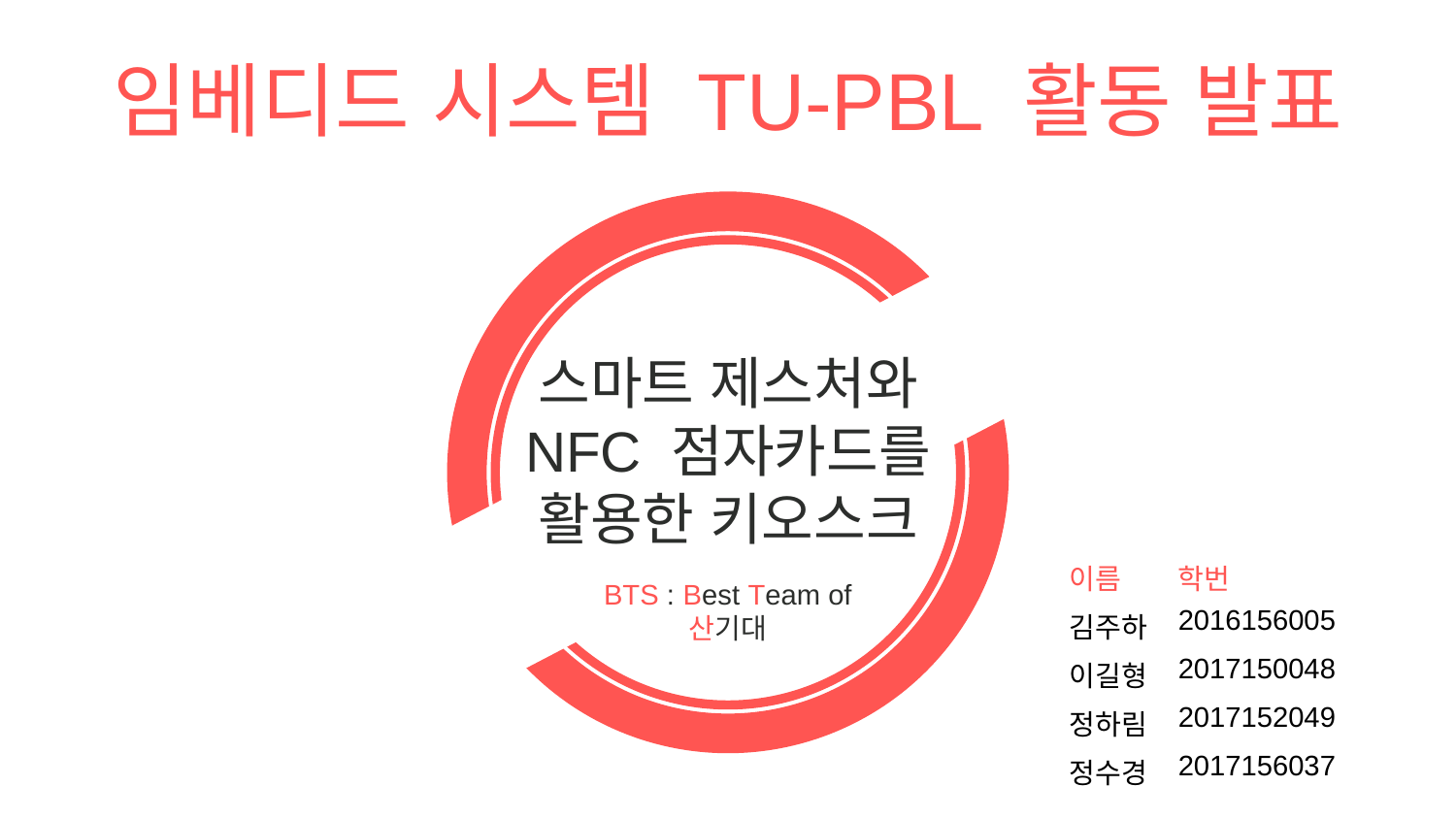

임베디드 시스템 TU-PBL 활동 발표
스마트 제스처와
NFC 점자카드를
활용한 키오스크
BTS : Best Team of 산기대
| 이름 | 학번 |
| --- | --- |
| 김주하 | 2016156005 |
| 이길형 | 2017150048 |
| 정하림 | 2017152049 |
| 정수경 | 2017156037 |